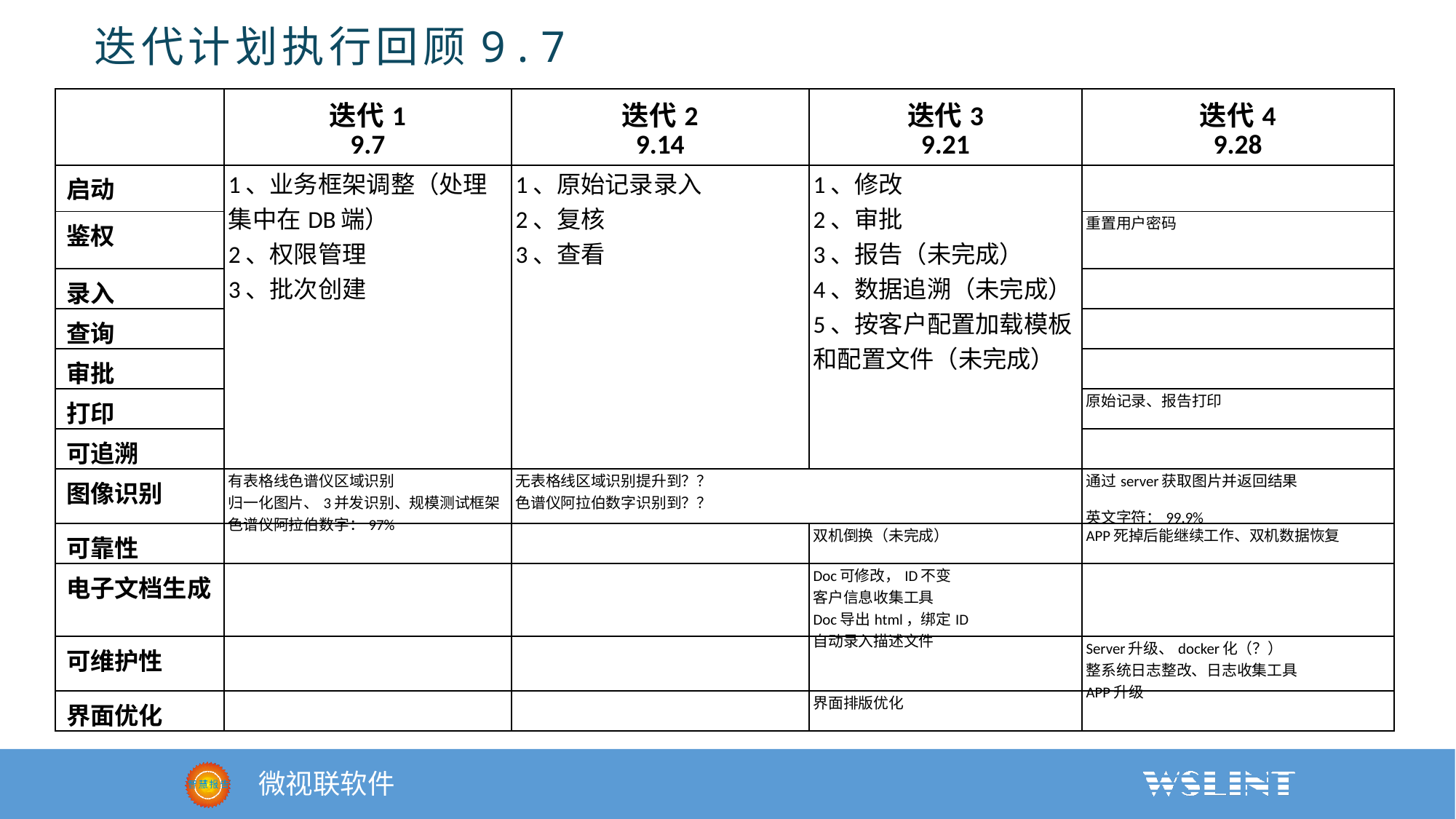

迭代计划执行回顾9.7
|  | 迭代1 9.7 | 迭代2 9.14 | 迭代3 9.21 | 迭代4 9.28 |
| --- | --- | --- | --- | --- |
| 启动 | 1、业务框架调整（处理集中在DB端） 2、权限管理 3、批次创建 | 1、原始记录录入 2、复核 3、查看 | 1、修改 2、审批 3、报告（未完成） 4、数据追溯（未完成） 5、按客户配置加载模板和配置文件（未完成） |  |
| 鉴权 |  |  |  | 重置用户密码 |
| 录入 |  |  |  |  |
| 查询 |  |  |  |  |
| 审批 |  |  |  |  |
| 打印 |  |  |  | 原始记录、报告打印 |
| 可追溯 |  |  |  |  |
| 图像识别 | 有表格线色谱仪区域识别 归一化图片、3并发识别、规模测试框架 色谱仪阿拉伯数字：97% | 无表格线区域识别提升到？？ 色谱仪阿拉伯数字识别到？？ |  | 通过server获取图片并返回结果 英文字符：99.9% |
| 可靠性 |  |  | 双机倒换（未完成） | APP死掉后能继续工作、双机数据恢复 |
| 电子文档生成 |  |  | Doc可修改，ID不变 客户信息收集工具 Doc导出html，绑定ID 自动录入描述文件 |  |
| 可维护性 |  |  |  | Server升级、docker化（？） 整系统日志整改、日志收集工具 APP升级 |
| 界面优化 |  |  | 界面排版优化 |  |